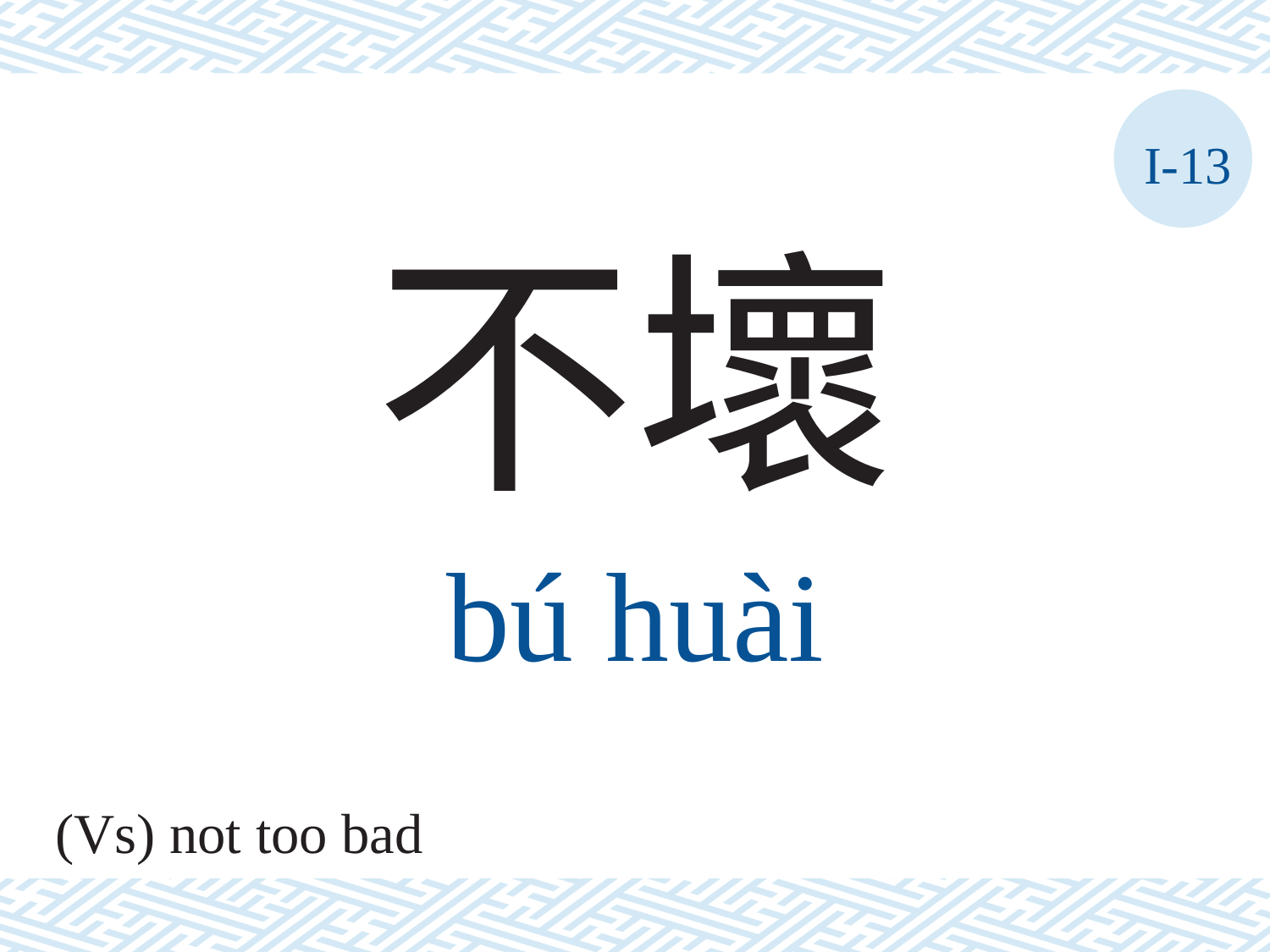

I-13
不壞
bú	huài
(Vs) not too bad